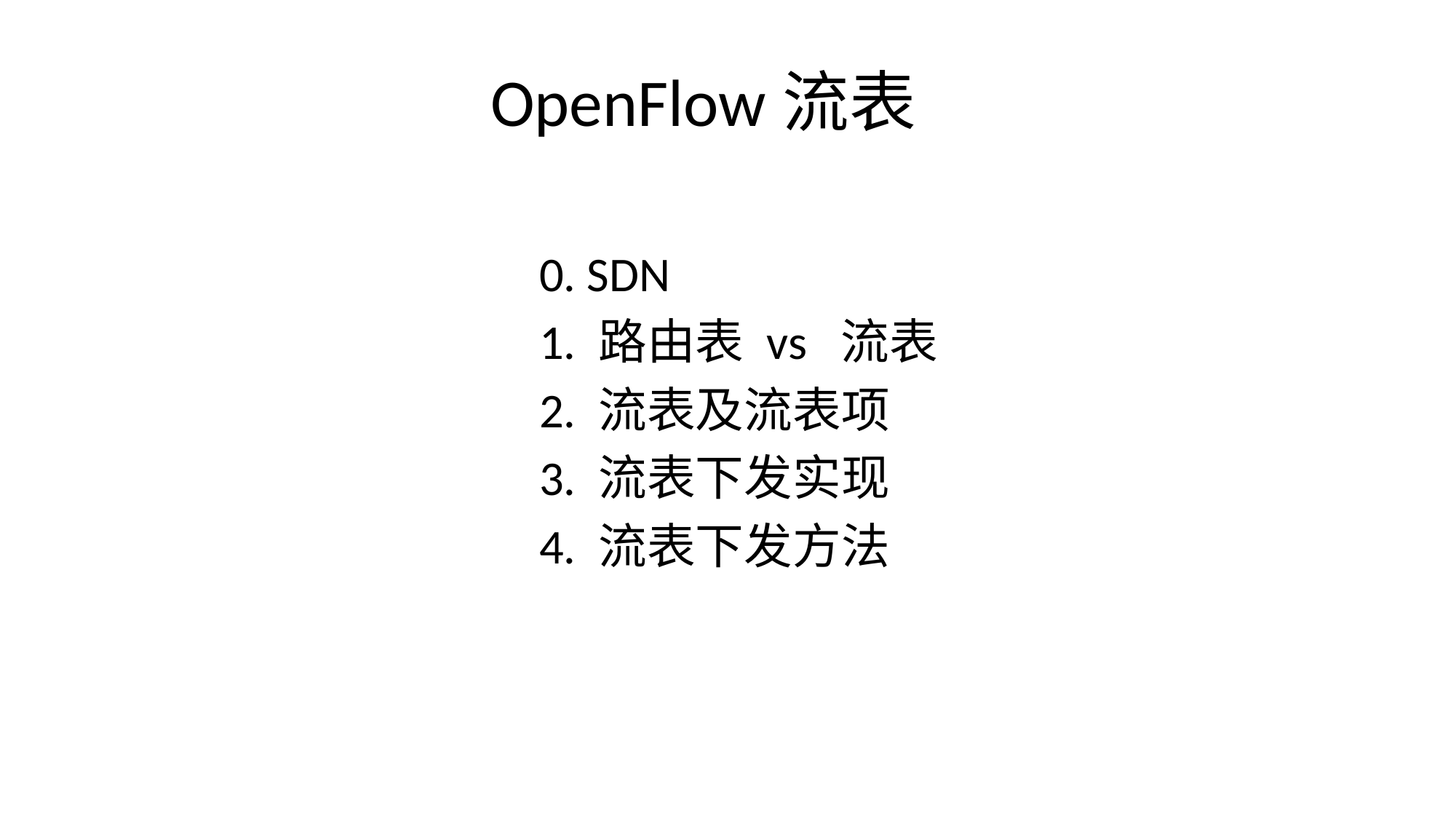

# OpenFlow流表

   0. SDN
   1. 路由表 vs  流表
   2. 流表及流表项
   3. 流表下发实现
   4. 流表下发方法